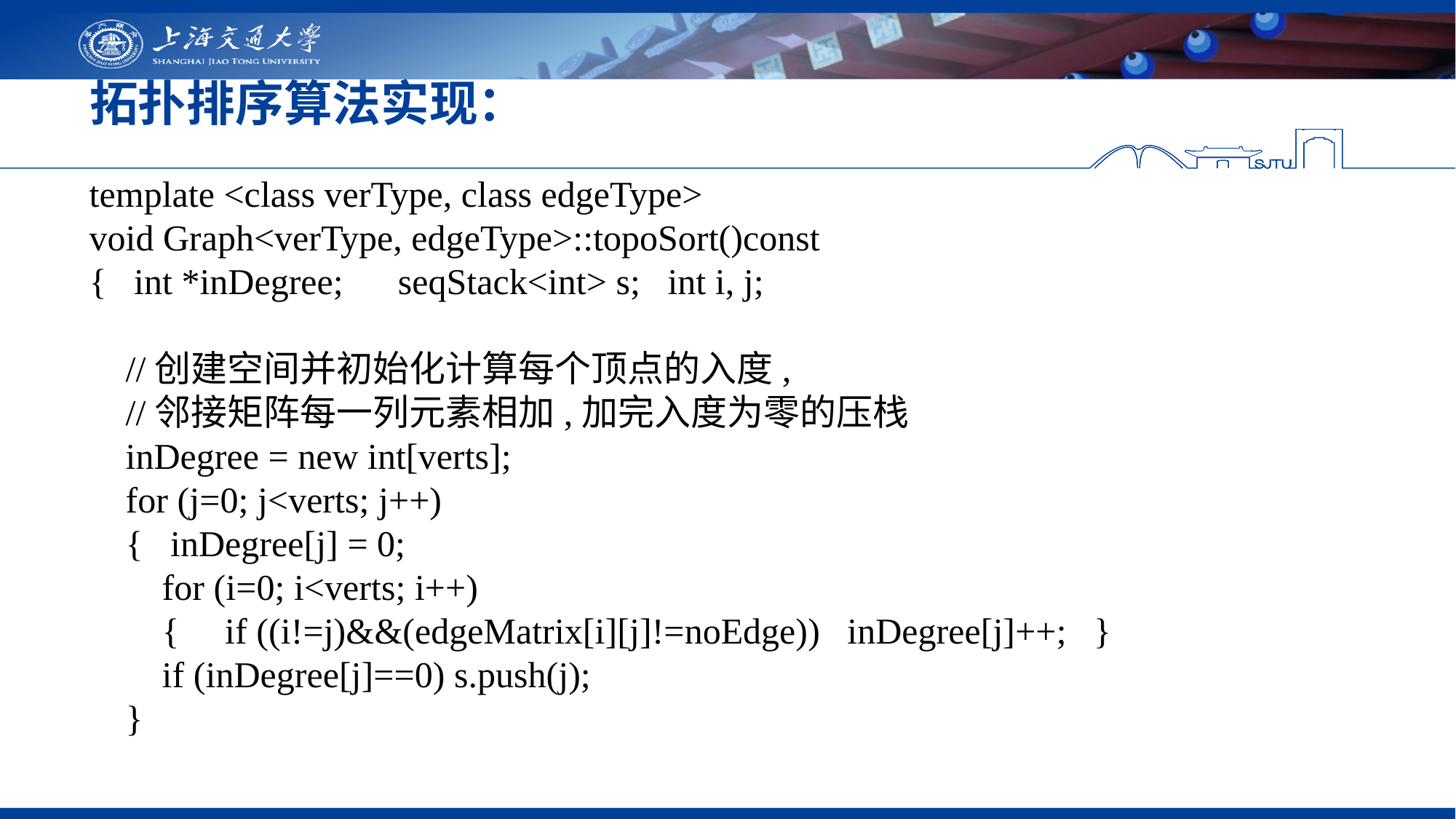

# 拓扑排序算法实现：
template <class verType, class edgeType>
void Graph<verType, edgeType>::topoSort()const
{   int *inDegree;      seqStack<int> s;   int i, j;

    //创建空间并初始化计算每个顶点的入度,
    //邻接矩阵每一列元素相加,加完入度为零的压栈
    inDegree = new int[verts];
    for (j=0; j<verts; j++)
    {   inDegree[j] = 0;
        for (i=0; i<verts; i++)
        {     if ((i!=j)&&(edgeMatrix[i][j]!=noEdge))   inDegree[j]++;   }
        if (inDegree[j]==0) s.push(j);
    }